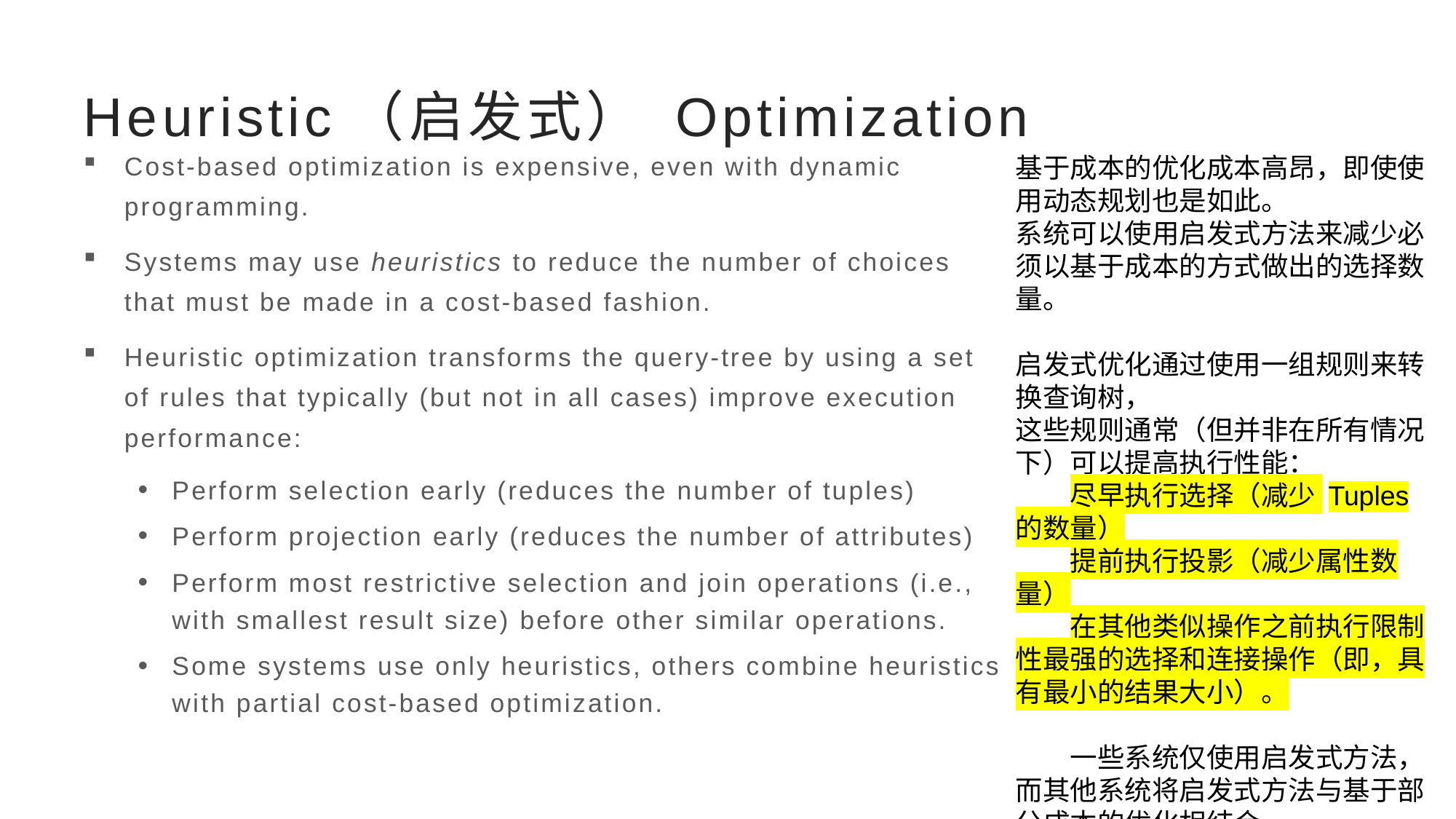

# Heuristic（启发式） Optimization
Cost-based optimization is expensive, even with dynamic programming.
Systems may use heuristics to reduce the number of choices that must be made in a cost-based fashion.
Heuristic optimization transforms the query-tree by using a set of rules that typically (but not in all cases) improve execution performance:
Perform selection early (reduces the number of tuples)
Perform projection early (reduces the number of attributes)
Perform most restrictive selection and join operations (i.e., with smallest result size) before other similar operations.
Some systems use only heuristics, others combine heuristics with partial cost-based optimization.
基于成本的优化成本高昂，即使使用动态规划也是如此。
系统可以使用启发式方法来减少必须以基于成本的方式做出的选择数量。

启发式优化通过使用一组规则来转换查询树，
这些规则通常（但并非在所有情况下）可以提高执行性能：
尽早执行选择（减少 Tuples 的数量）
提前执行投影（减少属性数量）
在其他类似操作之前执行限制性最强的选择和连接操作（即，具有最小的结果大小）。

一些系统仅使用启发式方法，而其他系统将启发式方法与基于部分成本的优化相结合。